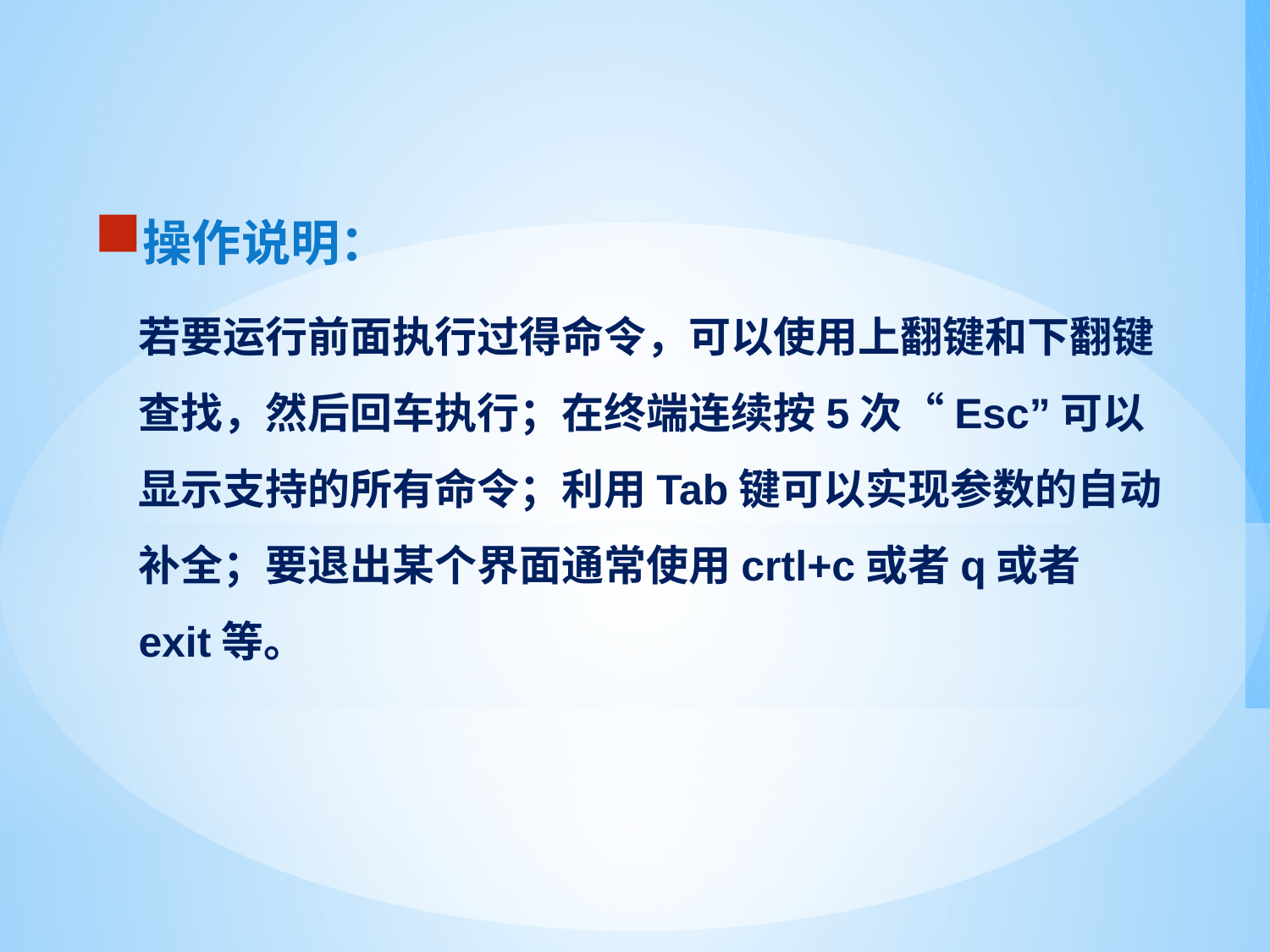

#
操作说明：
若要运行前面执行过得命令，可以使用上翻键和下翻键查找，然后回车执行；在终端连续按5次“Esc”可以显示支持的所有命令；利用Tab键可以实现参数的自动补全；要退出某个界面通常使用crtl+c或者q或者exit等。